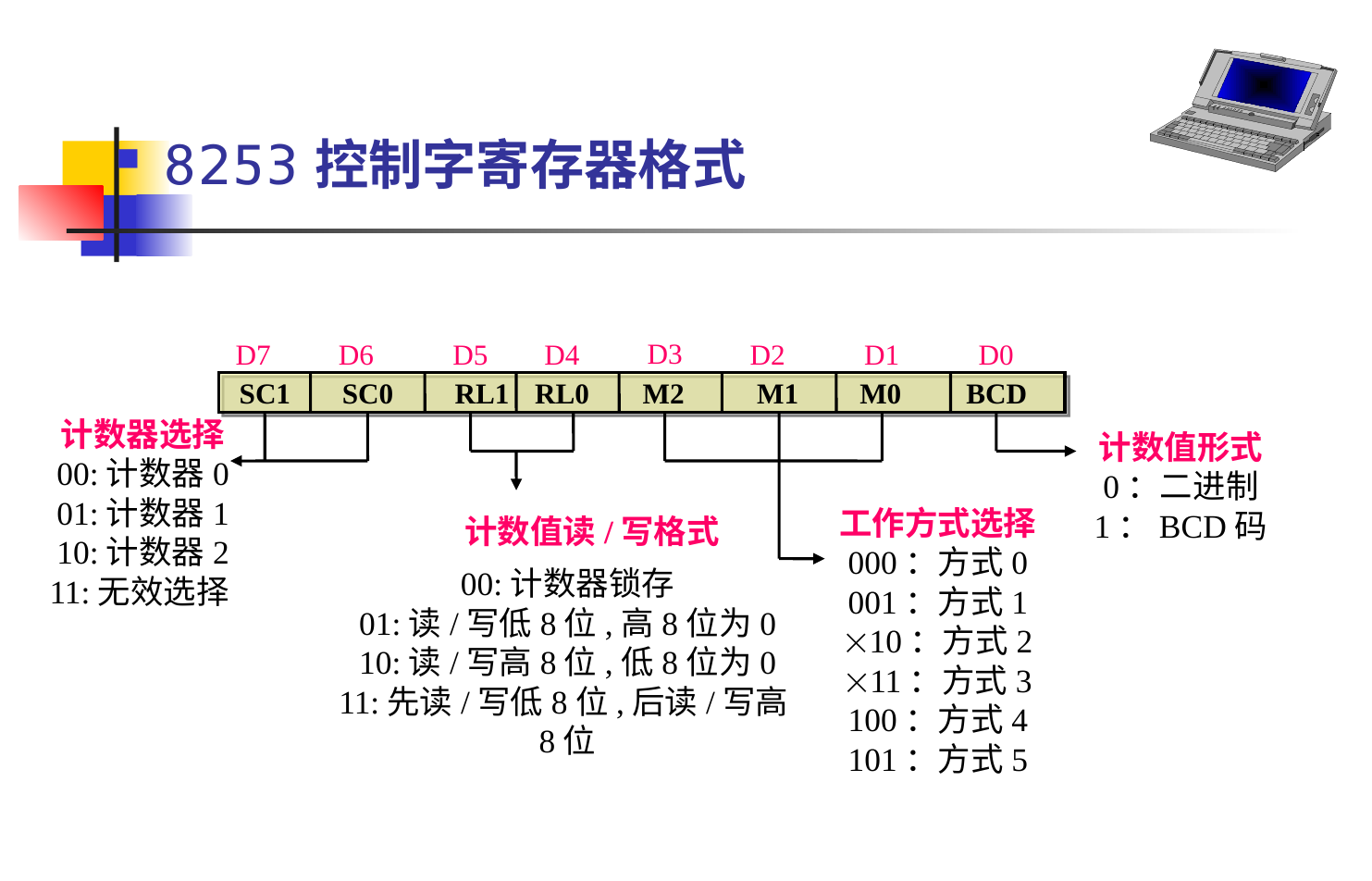

8253控制字寄存器格式
D3
D7
D6
D5
D4
D2
D1
D0
SC1
SC0
RL1
RL0
M2
M1
M0
BCD

计数器选择
00:计数器0
01:计数器1
10:计数器2
11:无效选择

计数值形式
0：二进制
1：BCD码

工作方式选择
000：方式0
001：方式1
×10：方式2
×11：方式3
100：方式4
101：方式5
计数值读/写格式

00:计数器锁存
01:读/写低8位,高8位为0
10:读/写高8位,低8位为0
11:先读/写低8位,后读/写高8位